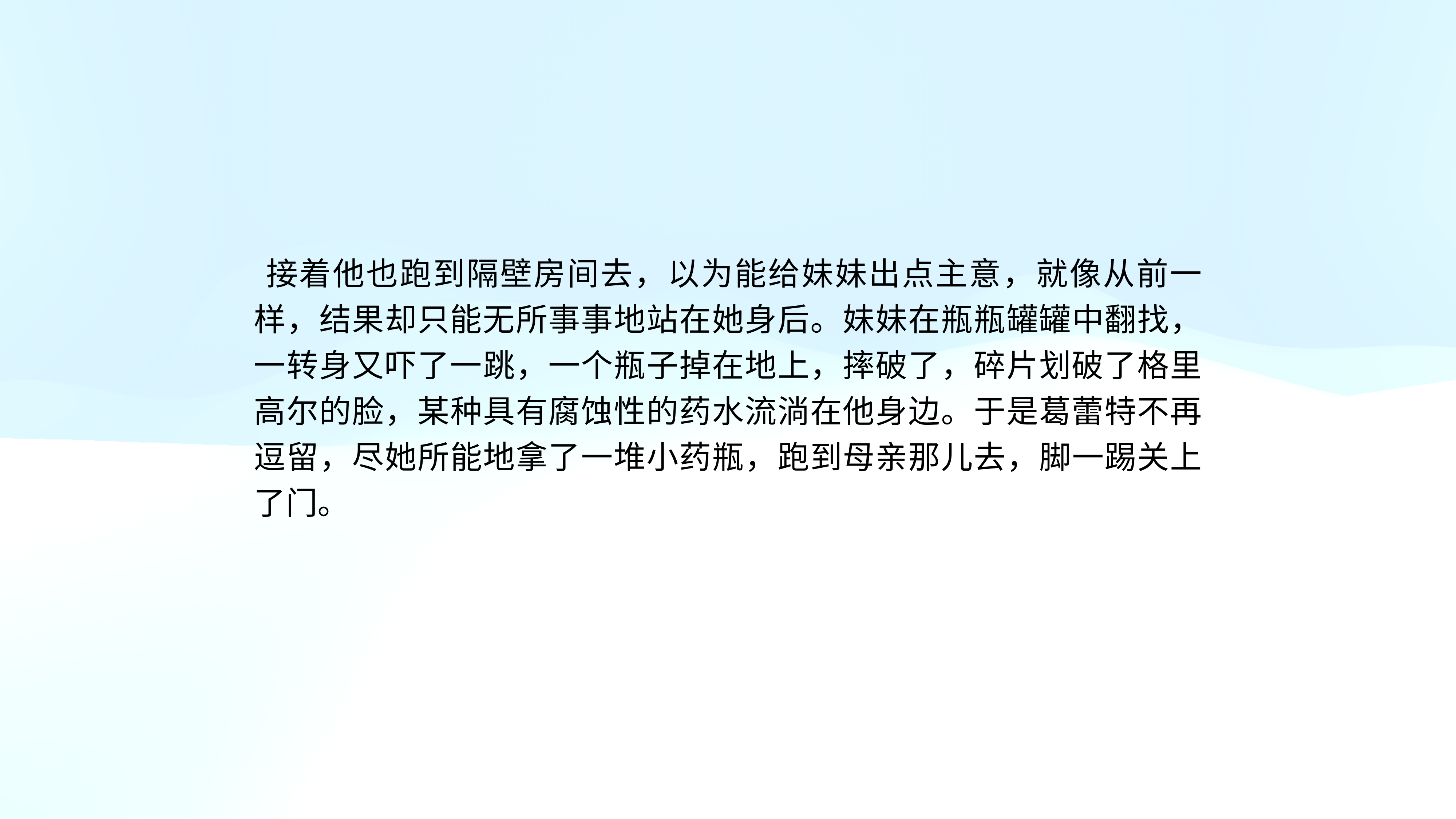

接着他也跑到隔壁房间去，以为能给妹妹出点主意，就像从前一样，结果却只能无所事事地站在她身后。妹妹在瓶瓶罐罐中翻找，一转身又吓了一跳，一个瓶子掉在地上，摔破了，碎片划破了格里高尔的脸，某种具有腐蚀性的药水流淌在他身边。于是葛蕾特不再逗留，尽她所能地拿了一堆小药瓶，跑到母亲那儿去，脚一踢关上了门。